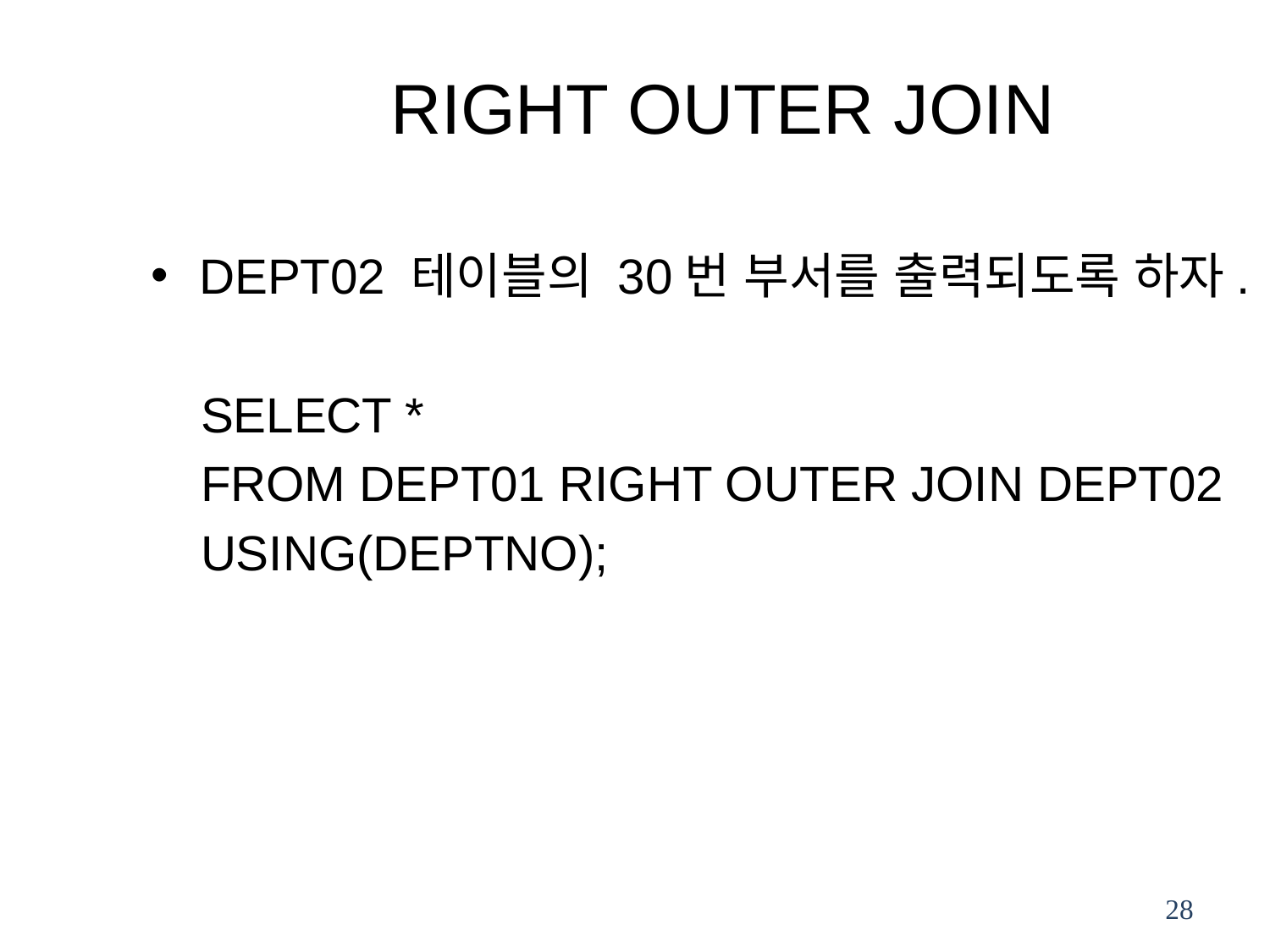

# RIGHT OUTER JOIN
DEPT02 테이블의 30번 부서를 출력되도록 하자.

SELECT *
FROM DEPT01 RIGHT OUTER JOIN DEPT02
USING(DEPTNO);
28